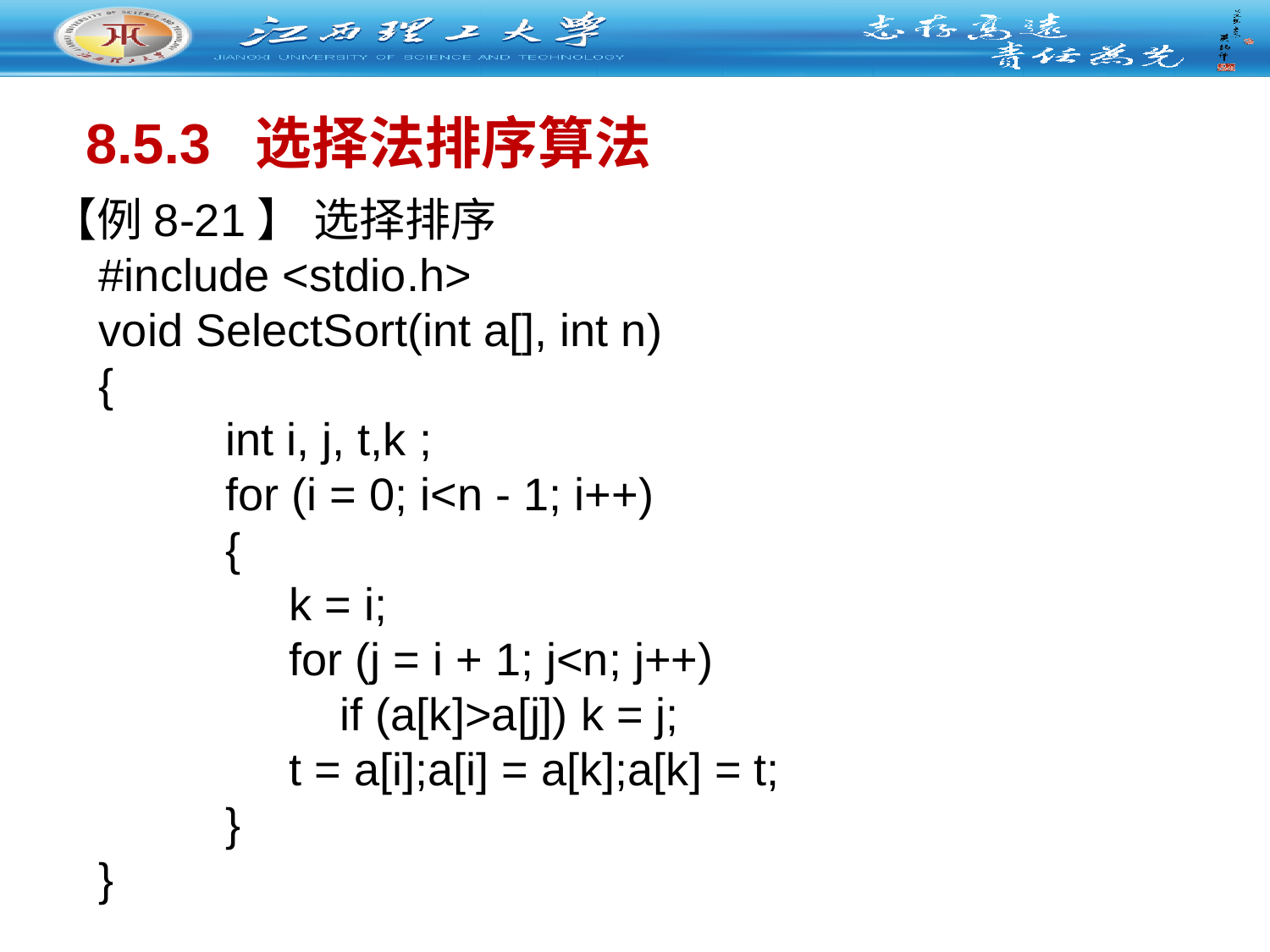

8.5.3  选择法排序算法
【例8-21】 选择排序
#include <stdio.h>
void SelectSort(int a[], int n)
{
 	int i, j, t,k ;
 	for (i = 0; i<n - 1; i++)
 	{
 	     k = i;
 	     for (j = i + 1; j<n; j++)
 	         if (a[k]>a[j]) k = j;
 	     t = a[i];a[i] = a[k];a[k] = t;
 	}
}